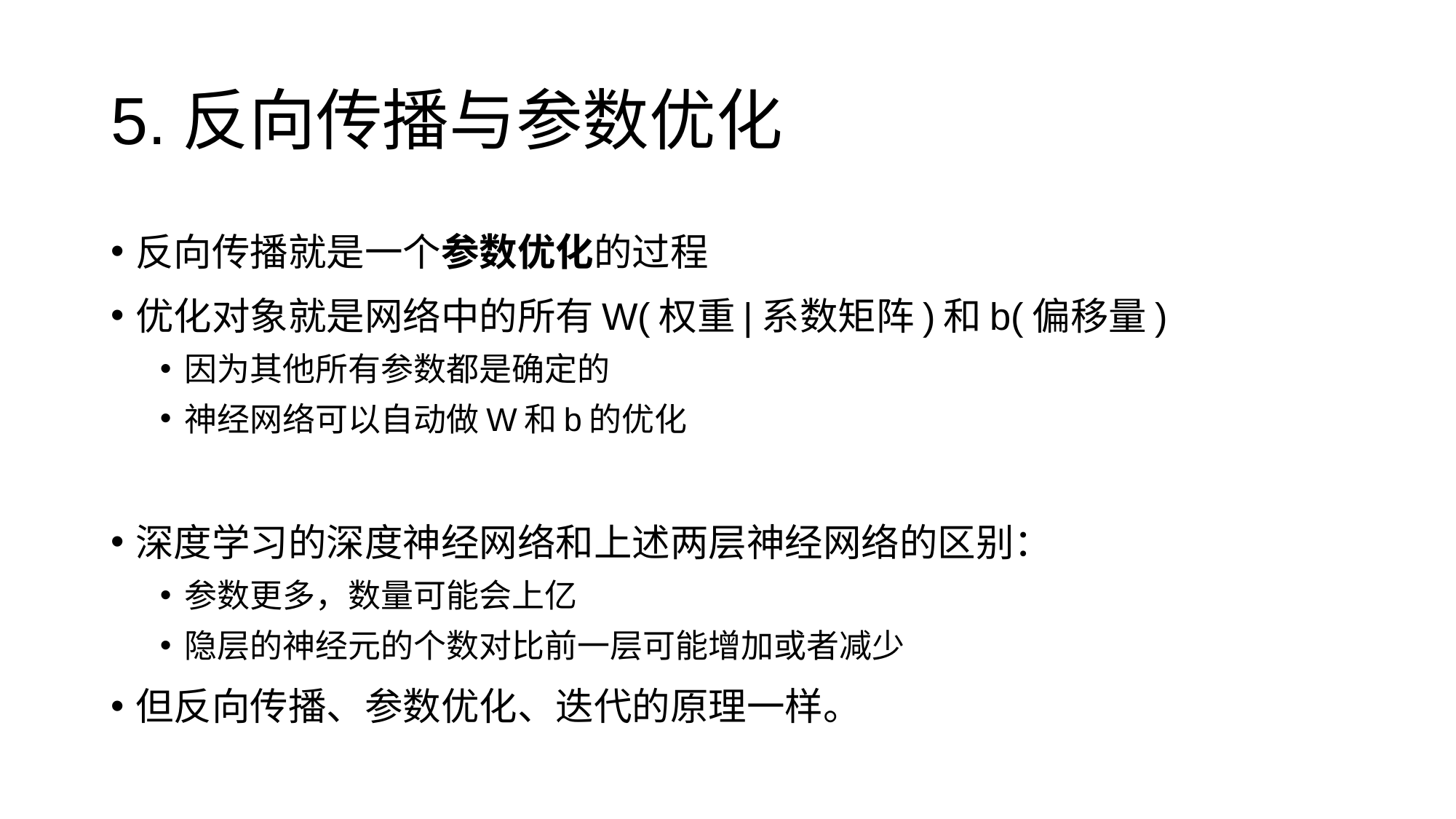

# 5.反向传播与参数优化
反向传播就是一个参数优化的过程
优化对象就是网络中的所有W(权重|系数矩阵)和b(偏移量)
因为其他所有参数都是确定的
神经网络可以自动做W和b的优化

深度学习的深度神经网络和上述两层神经网络的区别：
参数更多，数量可能会上亿
隐层的神经元的个数对比前一层可能增加或者减少
但反向传播、参数优化、迭代的原理一样。